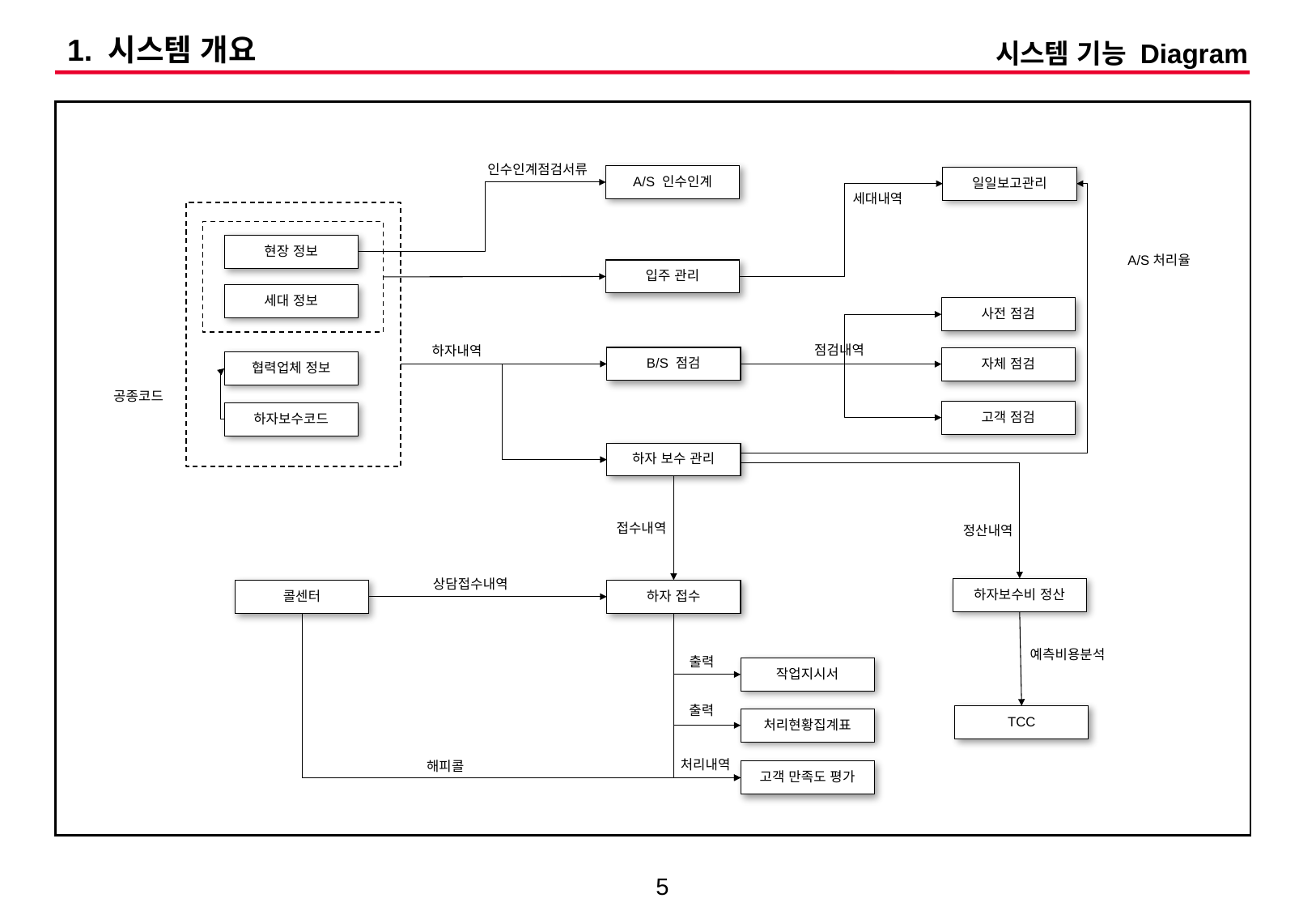

# 1. 시스템 개요
시스템 기능 Diagram
|  |
| --- |
인수인계점검서류
A/S 인수인계
일일보고관리
세대내역

현장 정보
A/S처리율
입주 관리
세대 정보
사전 점검
점검내역
하자내역
B/S 점검
자체 점검
협력업체 정보
공종코드
고객 점검
하자보수코드
하자 보수 관리
접수내역
정산내역
상담접수내역
하자보수비 정산
콜센터
하자 접수
예측비용분석
출력
작업지시서
출력
TCC
처리현황집계표
처리내역
해피콜
고객 만족도 평가